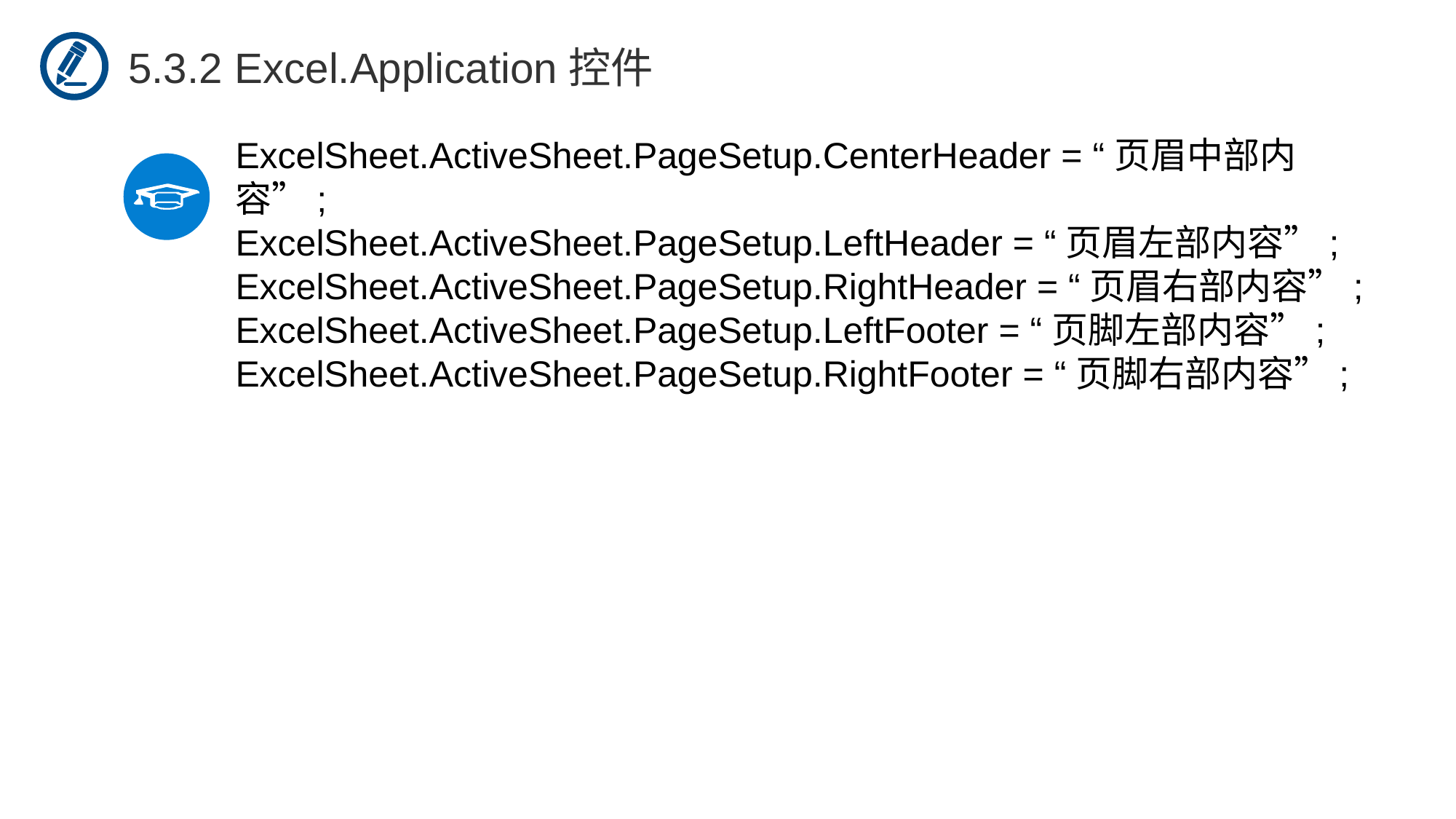

5.3.2 Excel.Application控件
ExcelSheet.ActiveSheet.PageSetup.CenterHeader = “页眉中部内容”;
ExcelSheet.ActiveSheet.PageSetup.LeftHeader = “页眉左部内容”;
ExcelSheet.ActiveSheet.PageSetup.RightHeader = “页眉右部内容”;
ExcelSheet.ActiveSheet.PageSetup.LeftFooter = “页脚左部内容”;
ExcelSheet.ActiveSheet.PageSetup.RightFooter = “页脚右部内容”;